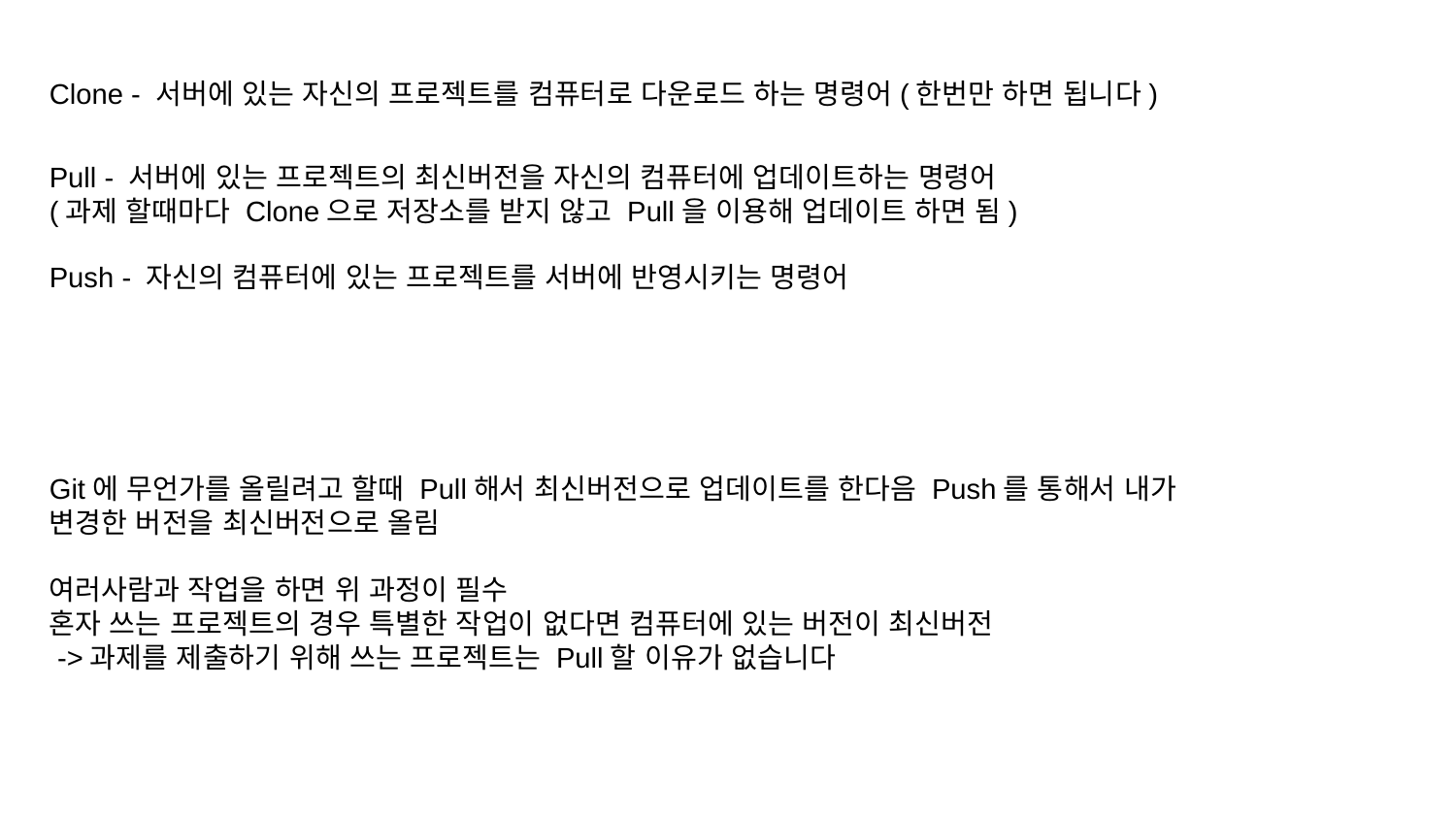

Clone - 서버에 있는 자신의 프로젝트를 컴퓨터로 다운로드 하는 명령어(한번만 하면 됩니다)
Pull - 서버에 있는 프로젝트의 최신버전을 자신의 컴퓨터에 업데이트하는 명령어
(과제 할때마다 Clone으로 저장소를 받지 않고 Pull을 이용해 업데이트 하면 됨)
Push - 자신의 컴퓨터에 있는 프로젝트를 서버에 반영시키는 명령어
Git에 무언가를 올릴려고 할때 Pull해서 최신버전으로 업데이트를 한다음 Push를 통해서 내가 변경한 버전을 최신버전으로 올림

여러사람과 작업을 하면 위 과정이 필수
혼자 쓰는 프로젝트의 경우 특별한 작업이 없다면 컴퓨터에 있는 버전이 최신버전
 ->과제를 제출하기 위해 쓰는 프로젝트는 Pull할 이유가 없습니다